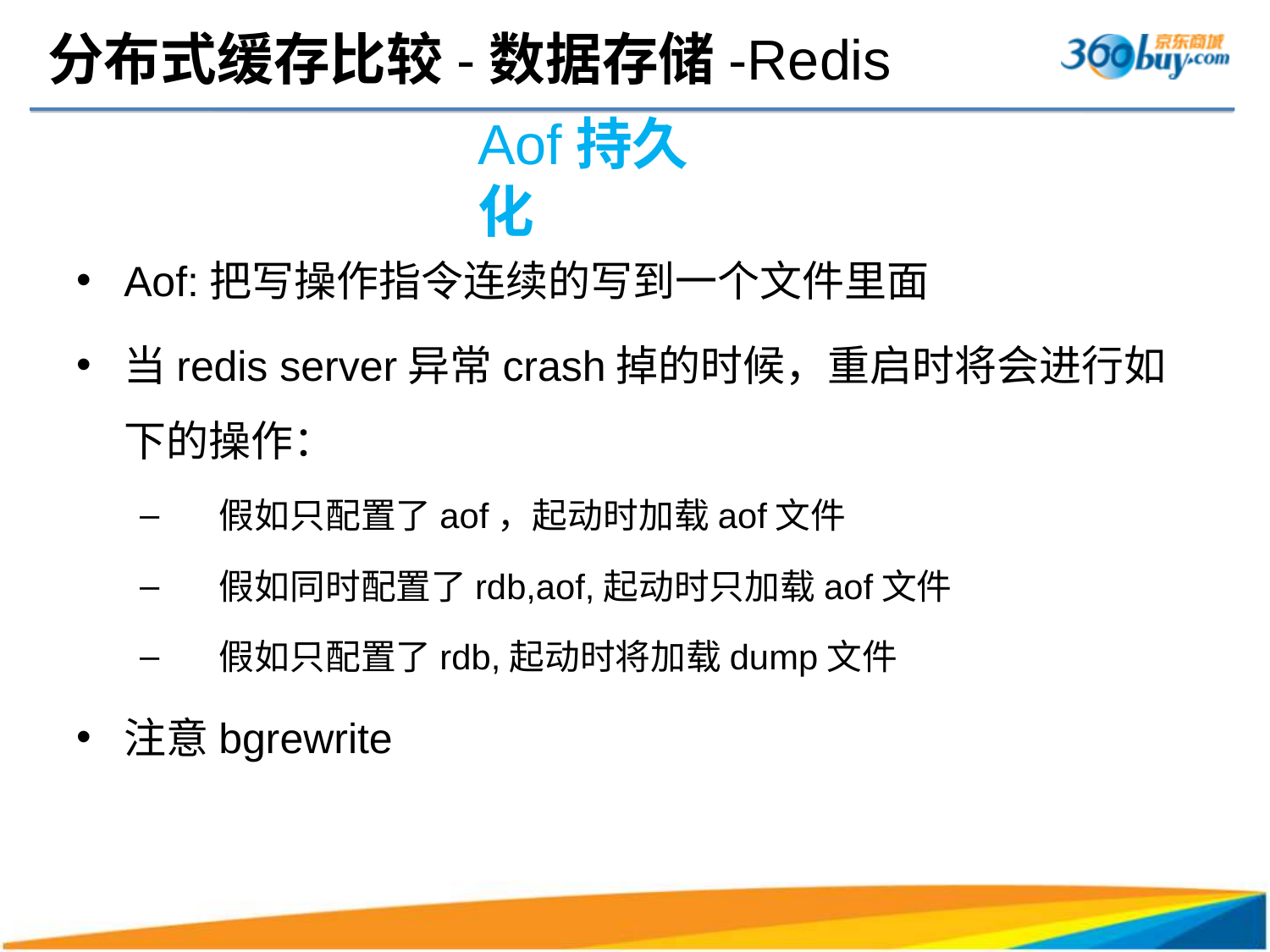

# 分布式缓存比较-数据存储-Redis
Aof持久化
Aof:把写操作指令连续的写到一个文件里面
当redis server异常crash掉的时候，重启时将会进行如下的操作：
    假如只配置了aof，起动时加载aof文件
    假如同时配置了rdb,aof,起动时只加载aof文件
    假如只配置了rdb,起动时将加载dump文件
注意bgrewrite